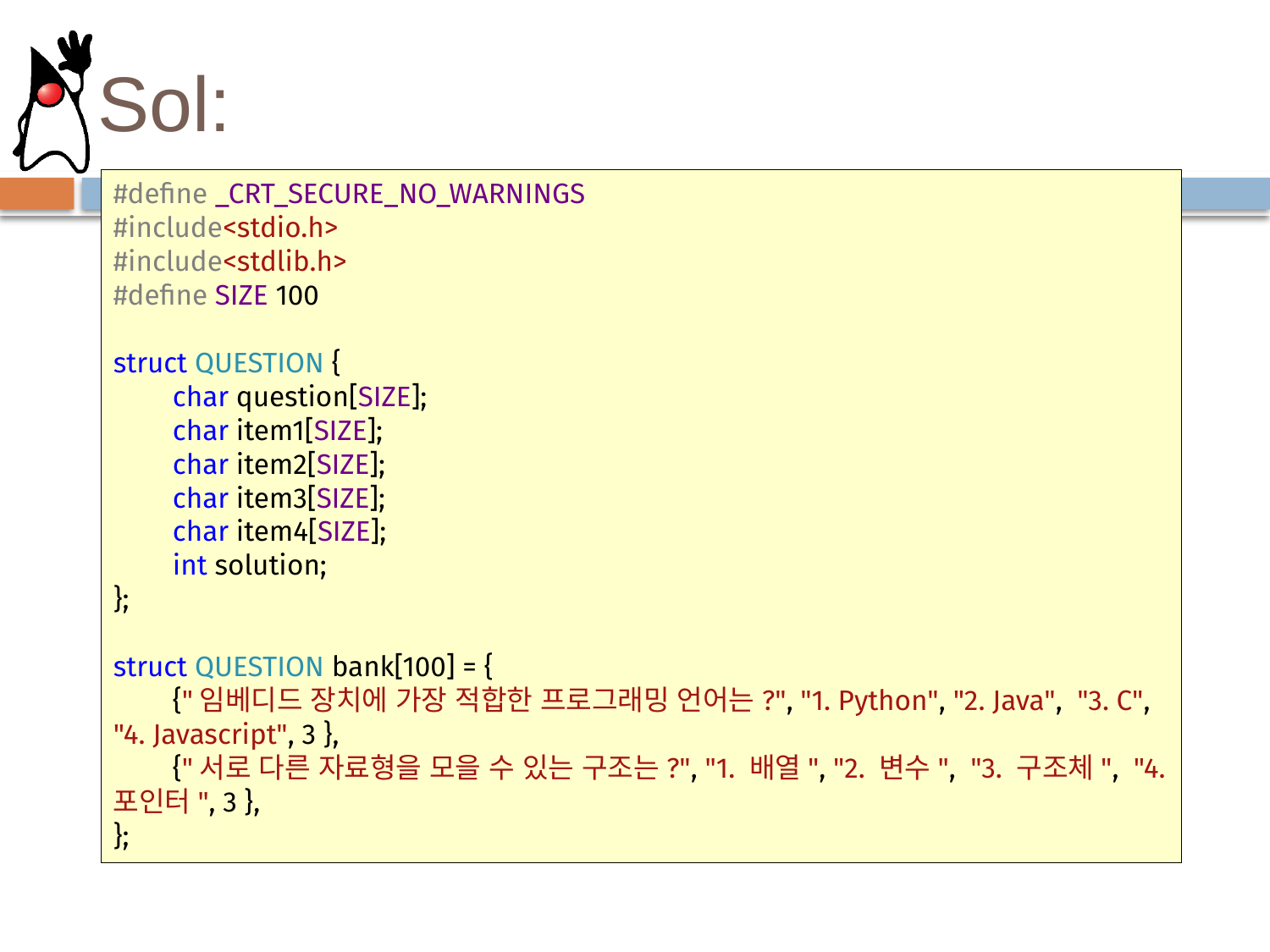

# Sol:
#define _CRT_SECURE_NO_WARNINGS
#include<stdio.h>
#include<stdlib.h>
#define SIZE 100

struct QUESTION {
        char question[SIZE];
        char item1[SIZE];
        char item2[SIZE];
        char item3[SIZE];
        char item4[SIZE];
        int solution;
};

struct QUESTION bank[100] = {
        {"임베디드 장치에 가장 적합한 프로그래밍 언어는?", "1. Python", "2. Java",  "3. C",  "4. Javascript", 3 },
        {"서로 다른 자료형을 모을 수 있는 구조는?", "1. 배열", "2. 변수",  "3. 구조체",  "4. 포인터", 3 },
};